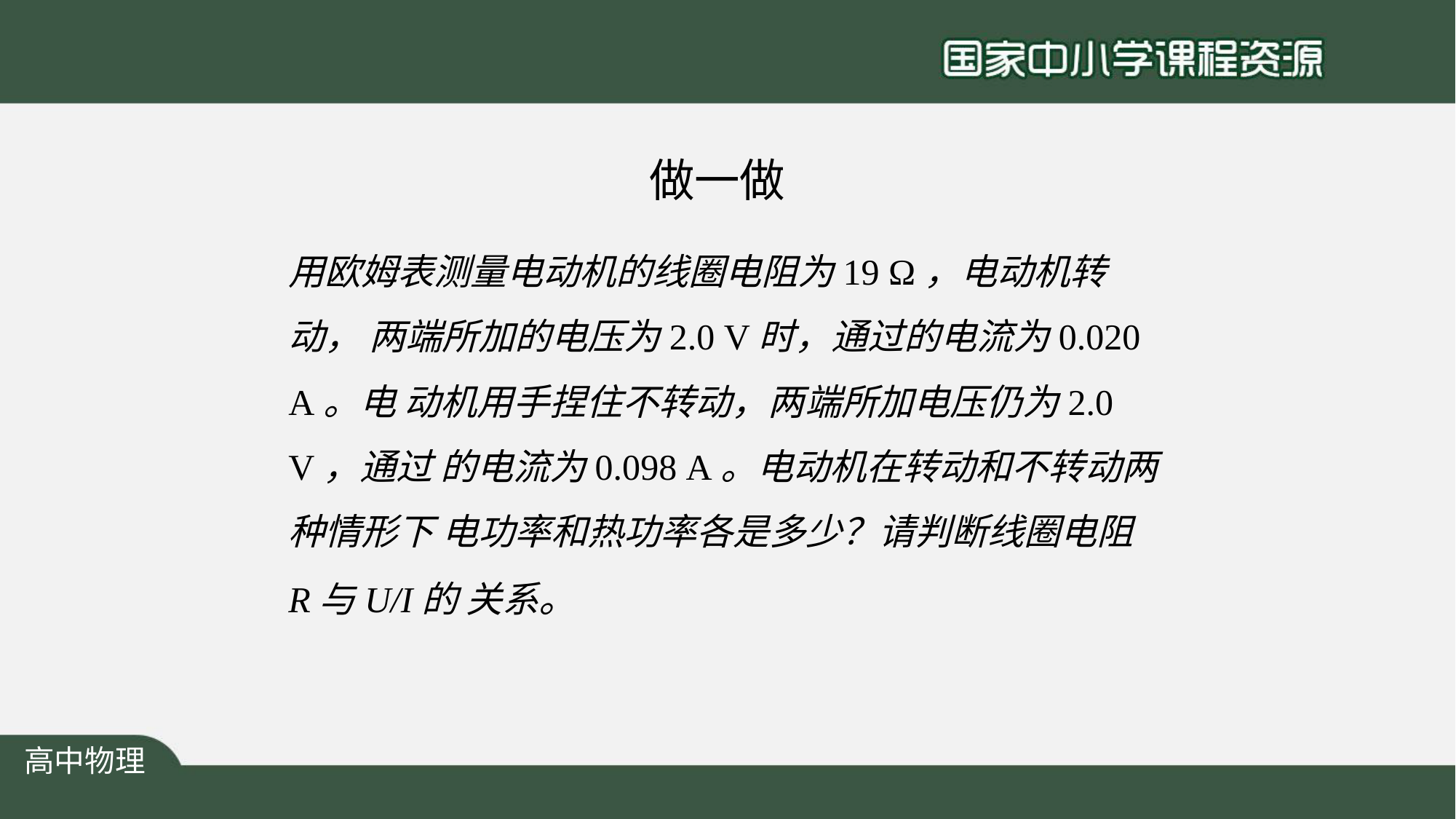

# 做一做
用欧姆表测量电动机的线圈电阻为19 Ω，电动机转动， 两端所加的电压为2.0 V时，通过的电流为0.020 A。电 动机用手捏住不转动，两端所加电压仍为2.0 V，通过 的电流为0.098 A。电动机在转动和不转动两种情形下 电功率和热功率各是多少？请判断线圈电阻R与U/I的 关系。
高中物理